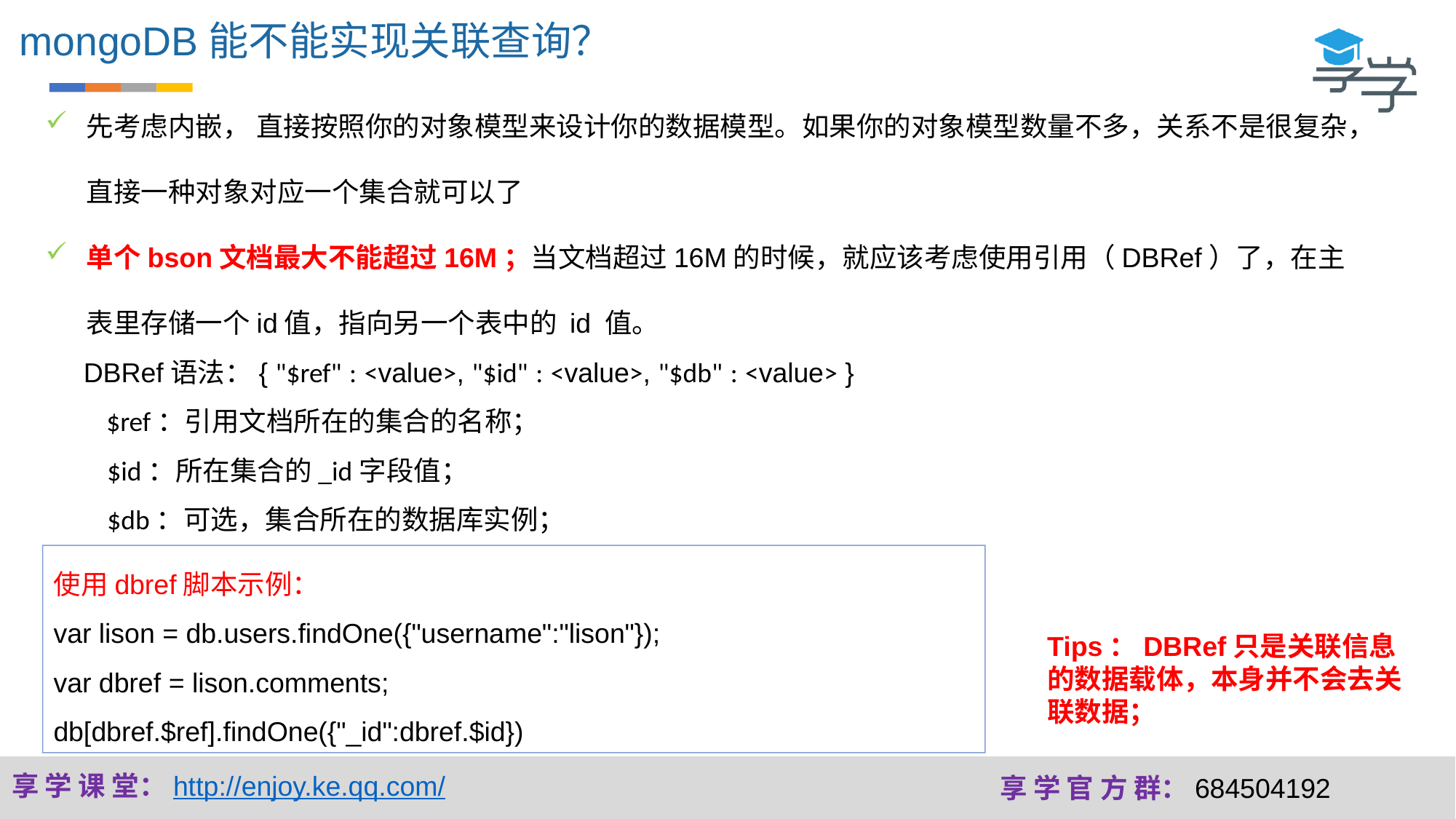

mongoDB能不能实现关联查询？
先考虑内嵌， 直接按照你的对象模型来设计你的数据模型。如果你的对象模型数量不多，关系不是很复杂，直接一种对象对应一个集合就可以了
单个bson文档最大不能超过16M；当文档超过16M的时候，就应该考虑使用引用（DBRef）了，在主表里存储一个id值，指向另一个表中的 id 值。
     DBRef语法：{ "$ref" : <value>, "$id" : <value>, "$db" : <value> }
        $ref：引用文档所在的集合的名称；
          $id：所在集合的_id字段值；
          $db：可选，集合所在的数据库实例；

使用dbref脚本示例：
var lison = db.users.findOne({"username":"lison"});
var dbref = lison.comments;
db[dbref.$ref].findOne({"_id":dbref.$id})

Tips：DBRef只是关联信息的数据载体，本身并不会去关联数据；